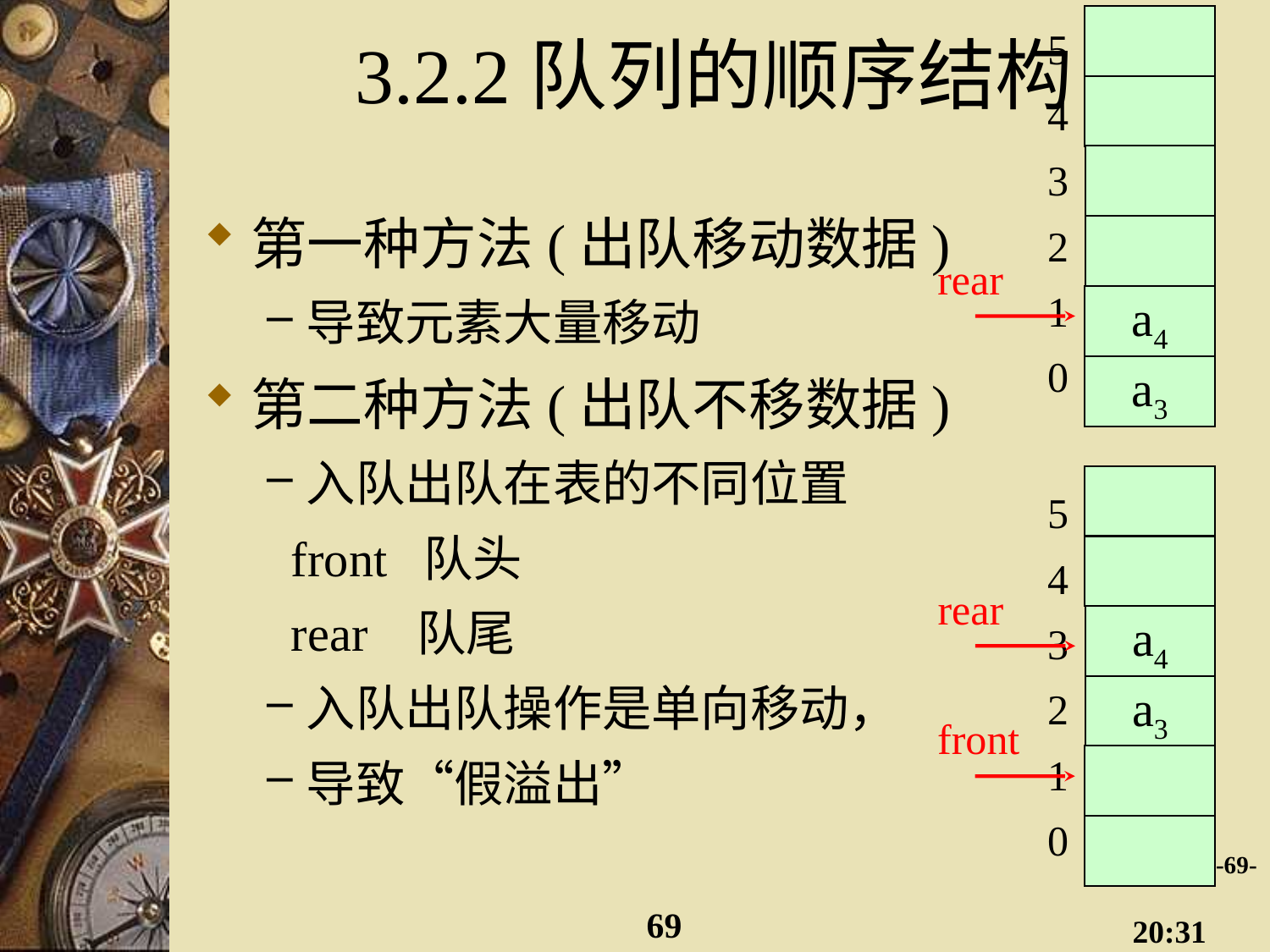

# 3.2.2队列的顺序结构

5
4
3
2
1
0

rear

a4
a3
第一种方法(出队移动数据)
导致元素大量移动
第二种方法(出队不移数据)
入队出队在表的不同位置
  front  队头
  rear   队尾
入队出队操作是单向移动，
导致“假溢出”

5
4
3
2
1
0

rear

a4
a3
front

-69-